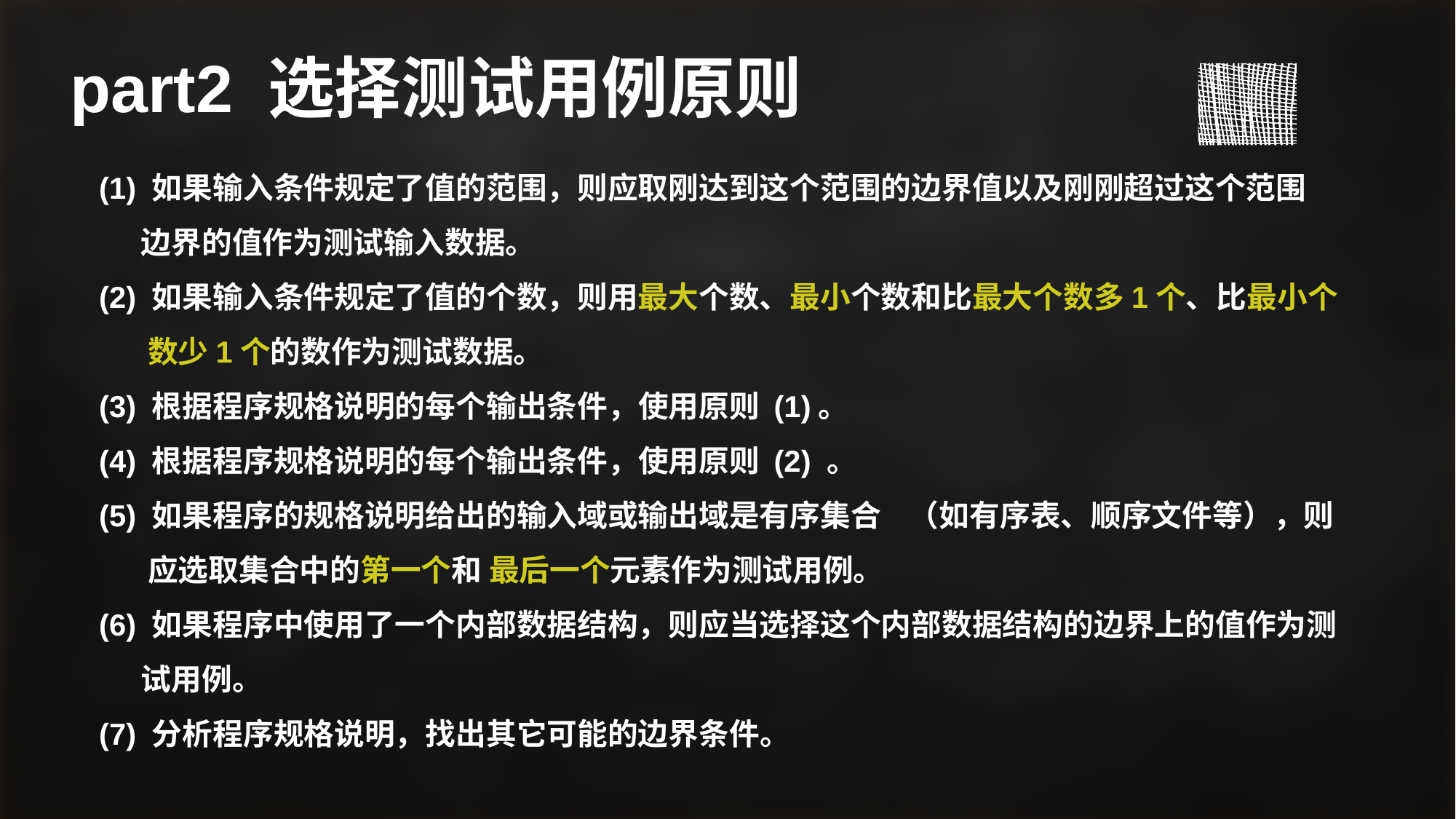

# part2 选择测试用例原则

(1) 如果输入条件规定了值的范围，则应取刚达到这个范围的边界值以及刚刚超过这个范围
     边界的值作为测试输入数据。
(2) 如果输入条件规定了值的个数，则用最大个数、最小个数和比最大个数多1个、比最小个
      数少1个的数作为测试数据。
(3) 根据程序规格说明的每个输出条件，使用原则 (1)。
(4) 根据程序规格说明的每个输出条件，使用原则 (2) 。
(5) 如果程序的规格说明给出的输入域或输出域是有序集合    （如有序表、顺序文件等），则
      应选取集合中的第一个和 最后一个元素作为测试用例。
(6) 如果程序中使用了一个内部数据结构，则应当选择这个内部数据结构的边界上的值作为测
     试用例。
(7) 分析程序规格说明，找出其它可能的边界条件。